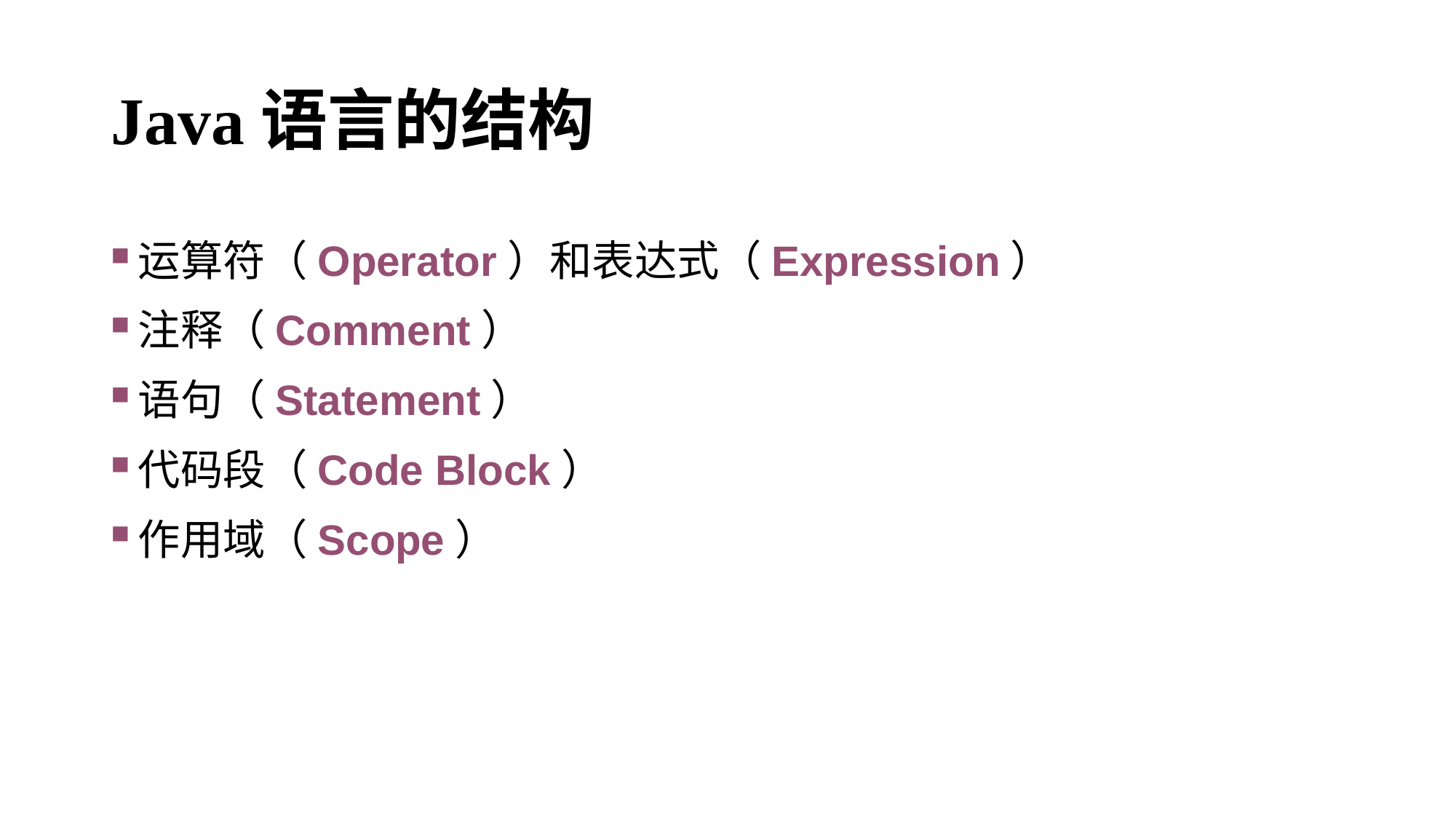

# Java语言的结构
运算符（Operator）和表达式（Expression）
注释（Comment）
语句（Statement）
代码段（Code Block）
作用域（Scope）